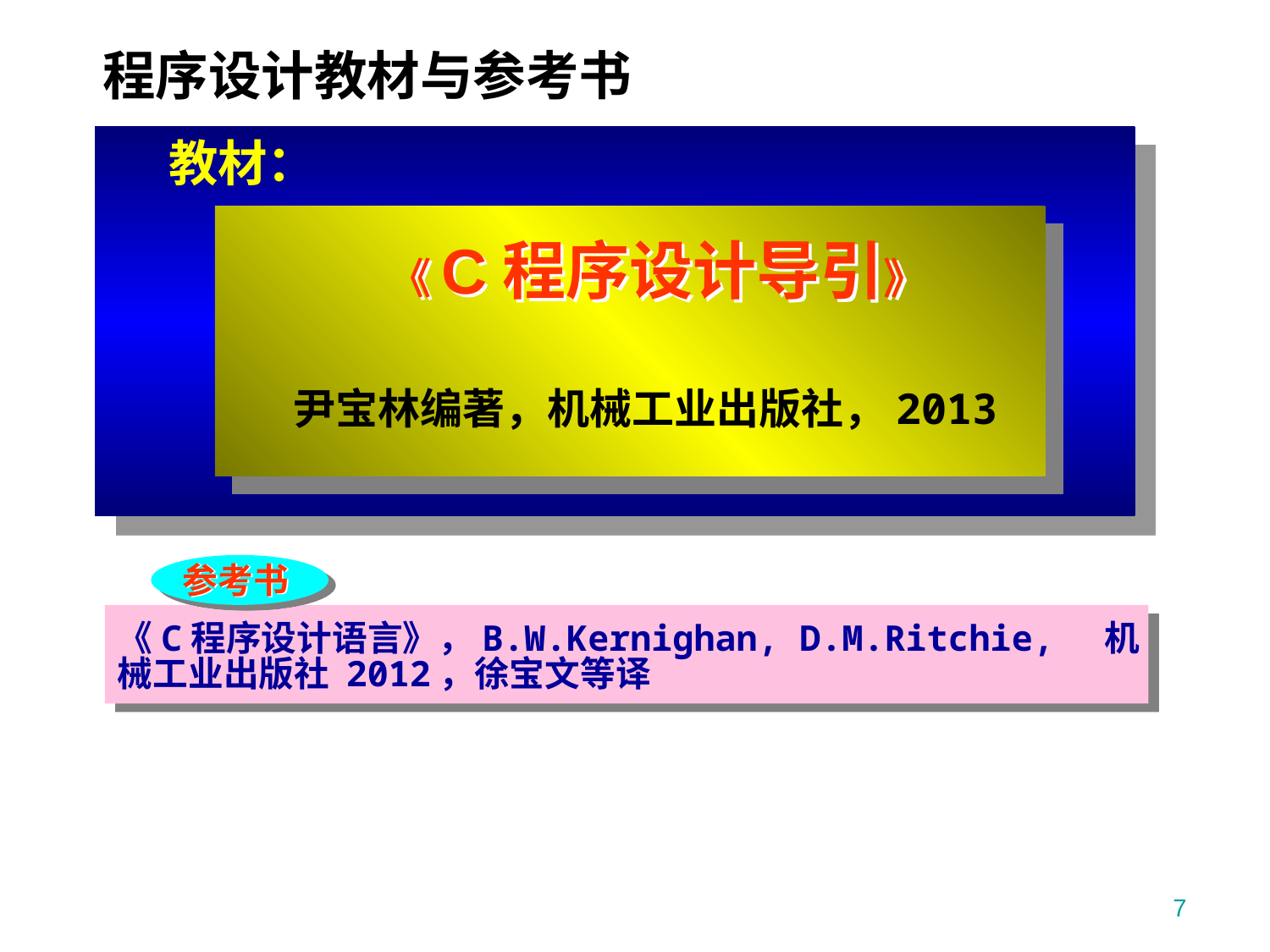

# 程序设计教材与参考书

教材：

 《C程序设计导引》
 尹宝林编著，机械工业出版社，2013
参考书

《C程序设计语言》，B.W.Kernighan, D.M.Ritchie,  机械工业出版社 2012，徐宝文等译

7